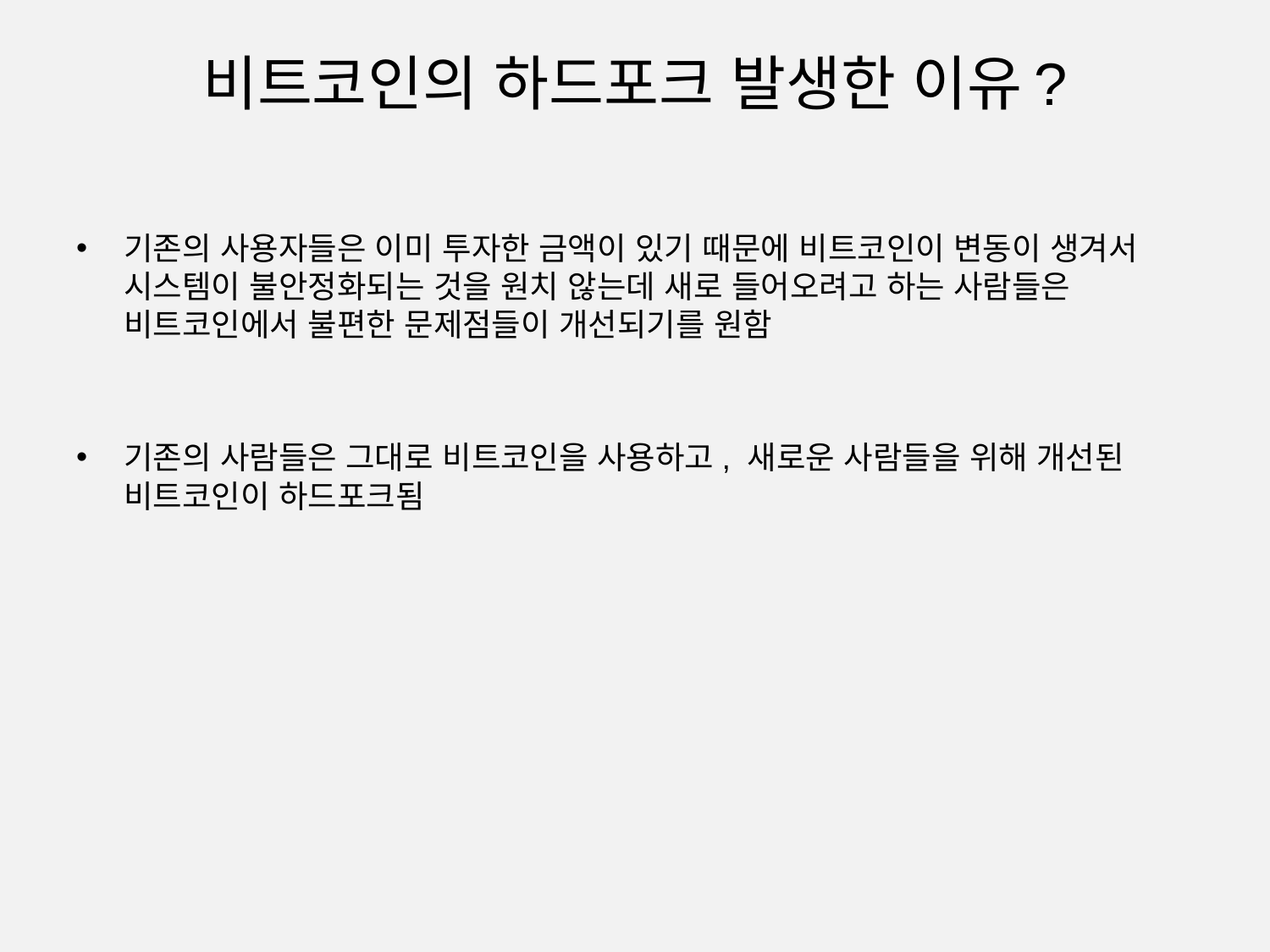

# 비트코인의 하드포크 발생한 이유?
기존의 사용자들은 이미 투자한 금액이 있기 때문에 비트코인이 변동이 생겨서 시스템이 불안정화되는 것을 원치 않는데 새로 들어오려고 하는 사람들은 비트코인에서 불편한 문제점들이 개선되기를 원함

기존의 사람들은 그대로 비트코인을 사용하고, 새로운 사람들을 위해 개선된 비트코인이 하드포크됨